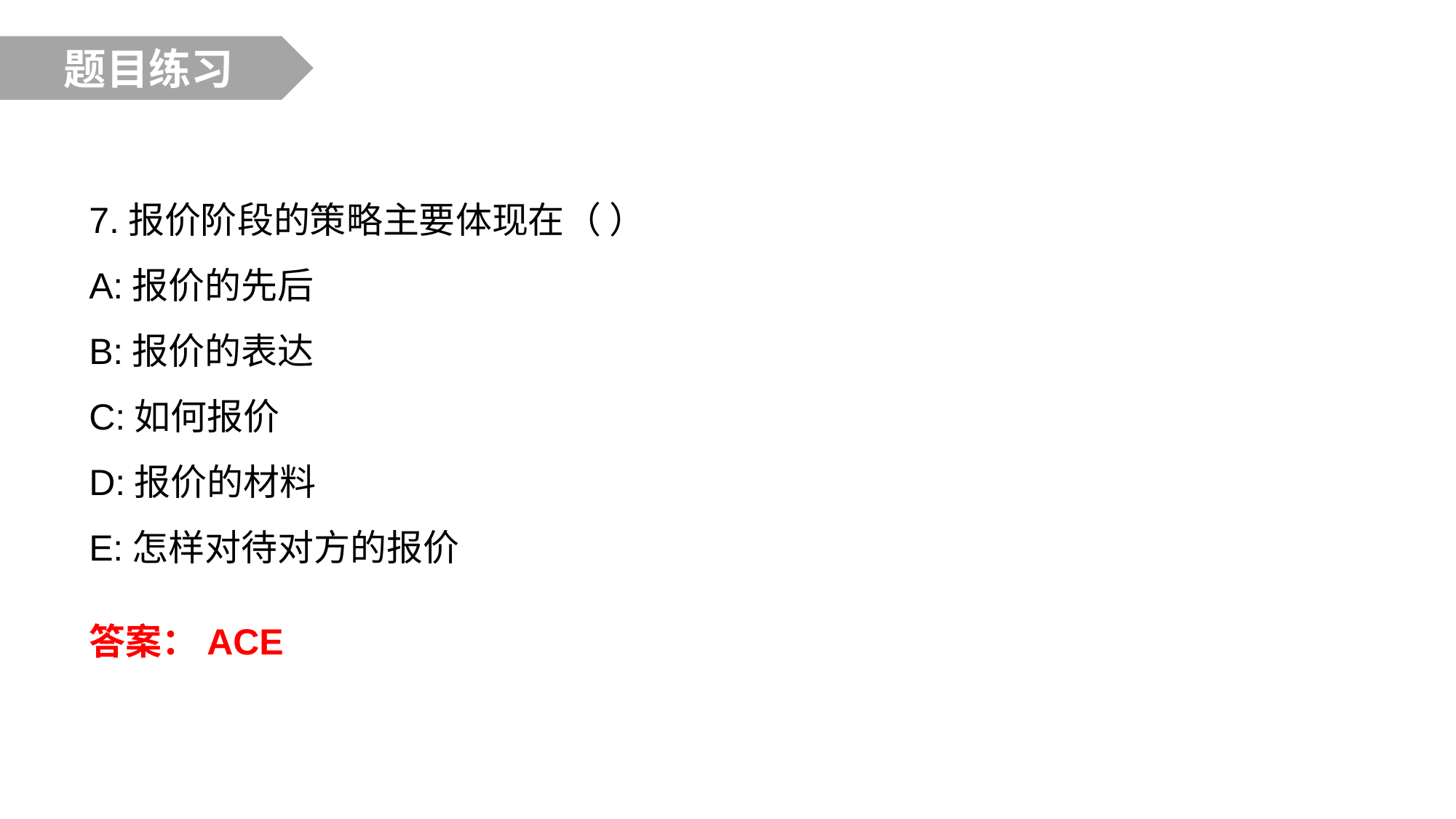

题目练习
7.报价阶段的策略主要体现在（ ）
A:报价的先后
B:报价的表达
C:如何报价
D:报价的材料
E:怎样对待对方的报价
答案：ACE